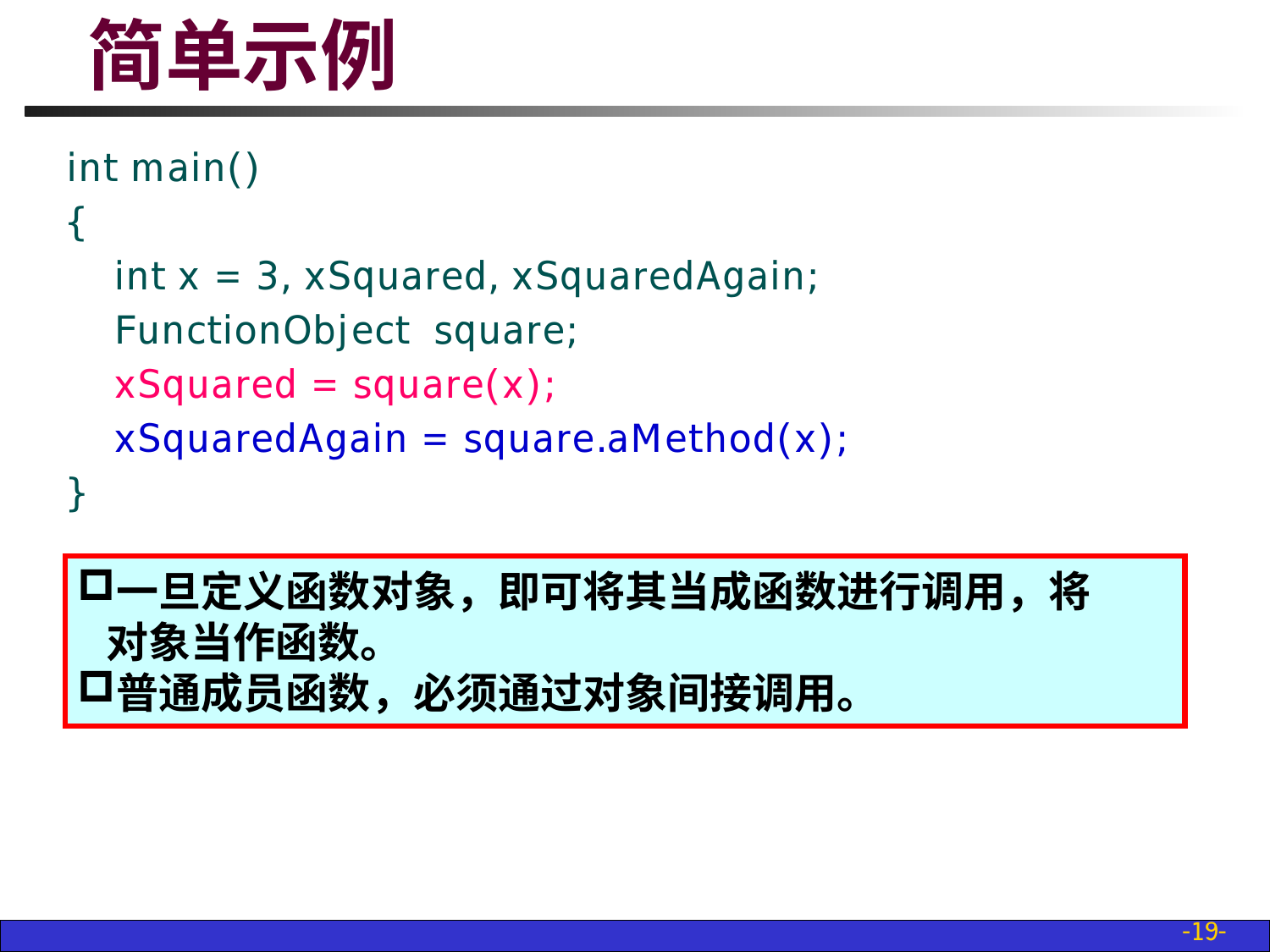

# 简单示例
int main()
{
	int x = 3, xSquared, xSquaredAgain;
	FunctionObject  square;
	xSquared = square(x);
	xSquaredAgain = square.aMethod(x);
}
一旦定义函数对象，即可将其当成函数进行调用，将
  对象当作函数。
普通成员函数，必须通过对象间接调用。
-19-